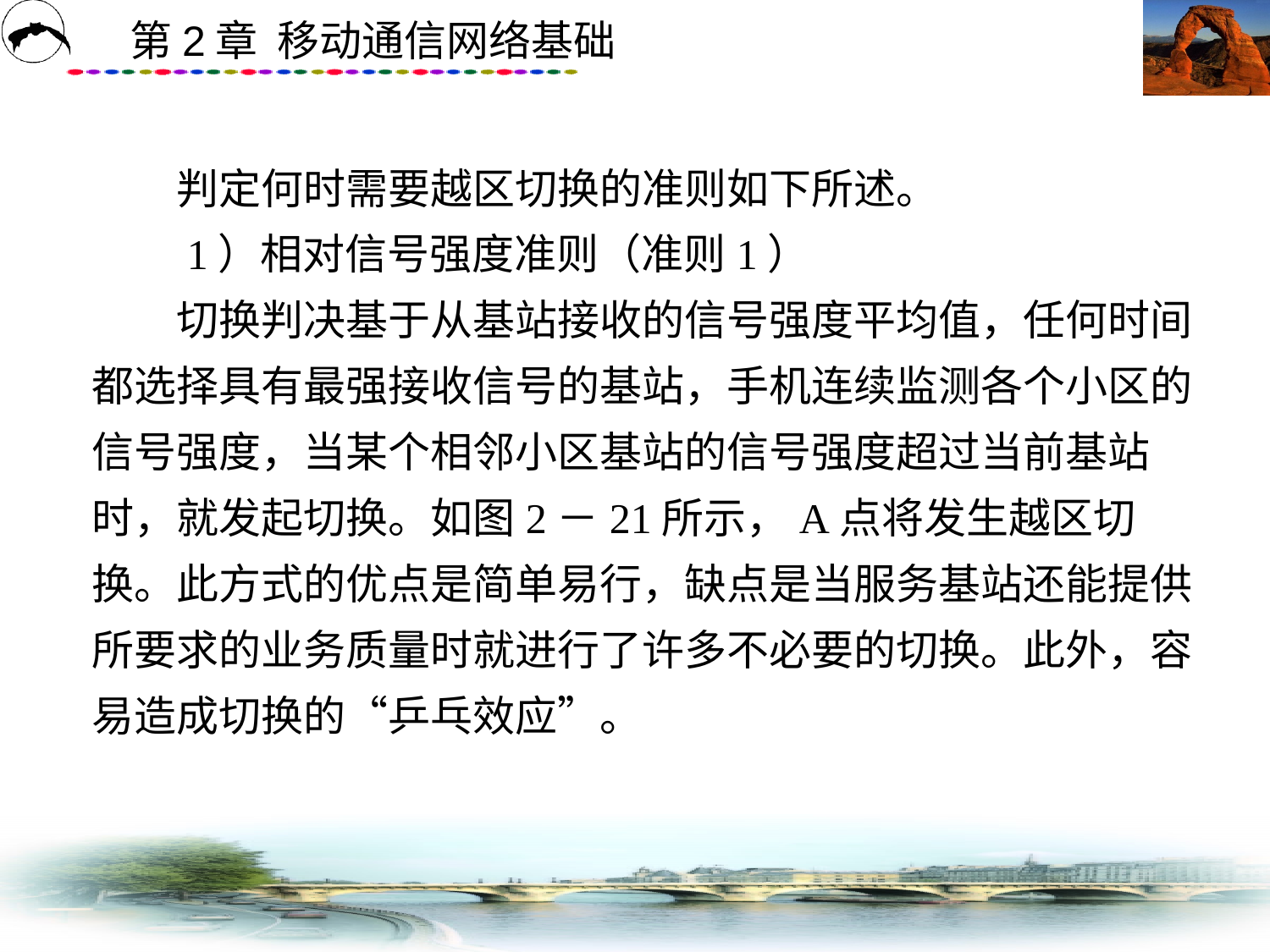

# 判定何时需要越区切换的准则如下所述。 　　1）相对信号强度准则（准则1） 　　切换判决基于从基站接收的信号强度平均值，任何时间都选择具有最强接收信号的基站，手机连续监测各个小区的信号强度，当某个相邻小区基站的信号强度超过当前基站时，就发起切换。如图2－21所示，A点将发生越区切换。此方式的优点是简单易行，缺点是当服务基站还能提供所要求的业务质量时就进行了许多不必要的切换。此外，容易造成切换的“乒乓效应”。